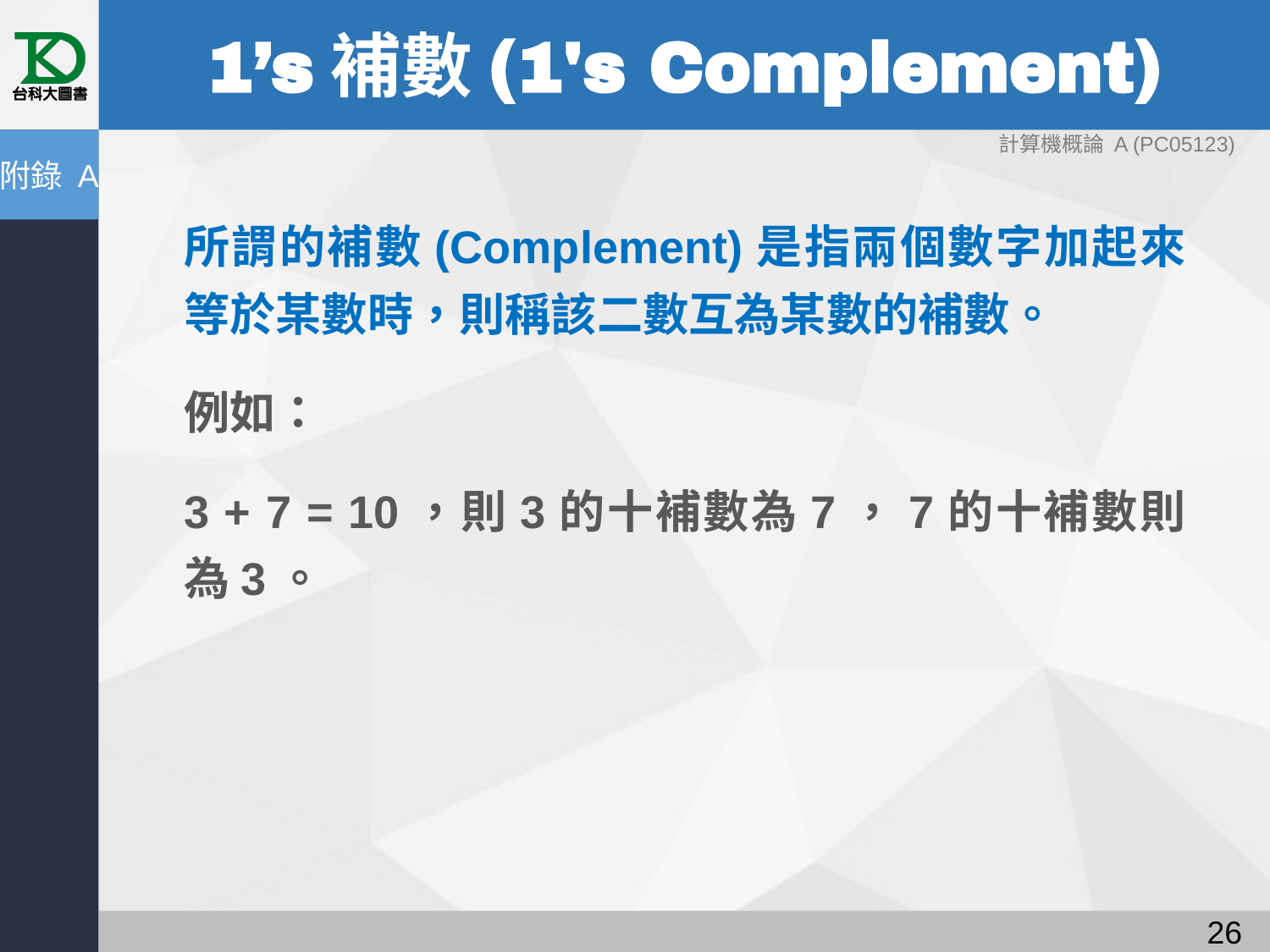

# 1’s補數(1's Complement)
計算機概論 A (PC05123)
附錄 A
所謂的補數(Complement)是指兩個數字加起來等於某數時，則稱該二數互為某數的補數。
例如：
3 + 7 = 10，則3的十補數為7，7的十補數則為3。
26